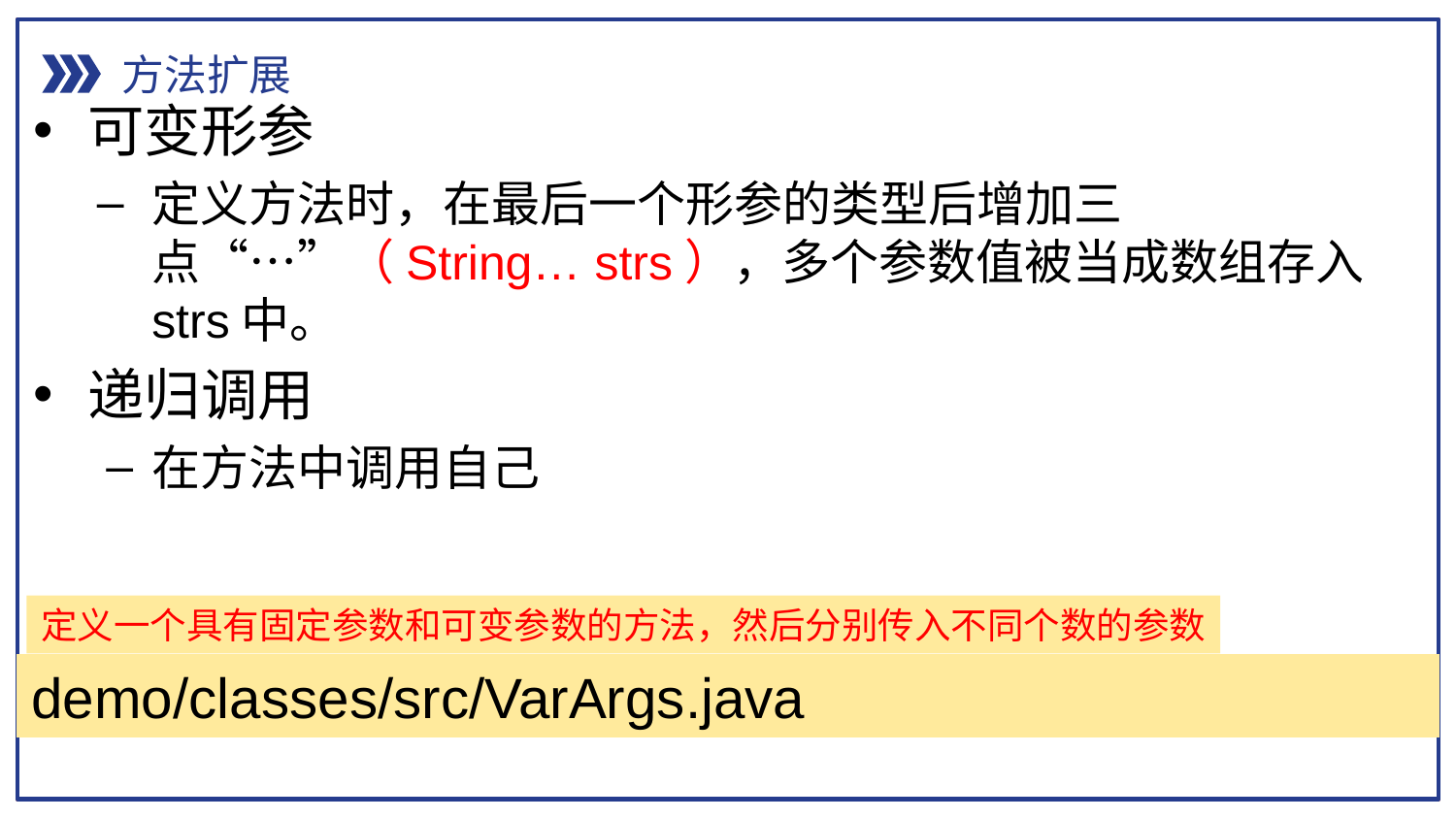

方法扩展

可变形参
定义方法时，在最后一个形参的类型后增加三点“…”（String… strs），多个参数值被当成数组存入strs中。
递归调用
在方法中调用自己
定义一个具有固定参数和可变参数的方法，然后分别传入不同个数的参数
demo/classes/src/VarArgs.java